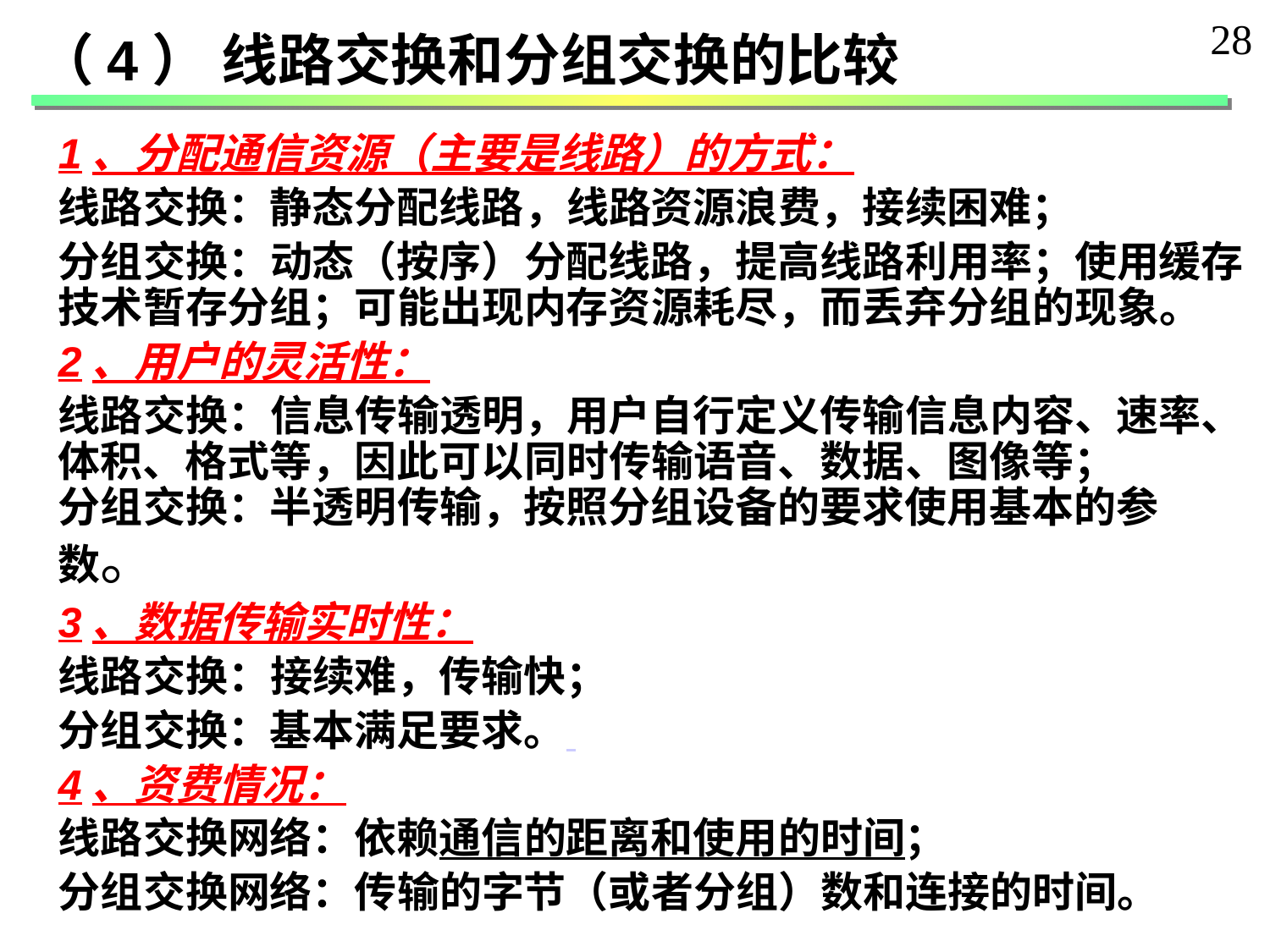

28
（4） 线路交换和分组交换的比较

1、分配通信资源（主要是线路）的方式：
线路交换：静态分配线路，线路资源浪费，接续困难；
分组交换：动态（按序）分配线路，提高线路利用率；使用缓存技术暂存分组；可能出现内存资源耗尽，而丢弃分组的现象。
2、用户的灵活性：
线路交换：信息传输透明，用户自行定义传输信息内容、速率、体积、格式等，因此可以同时传输语音、数据、图像等；
分组交换：半透明传输，按照分组设备的要求使用基本的参数。
3、数据传输实时性：
线路交换：接续难，传输快；
分组交换：基本满足要求。
4、资费情况：
线路交换网络：依赖通信的距离和使用的时间；
分组交换网络：传输的字节（或者分组）数和连接的时间。